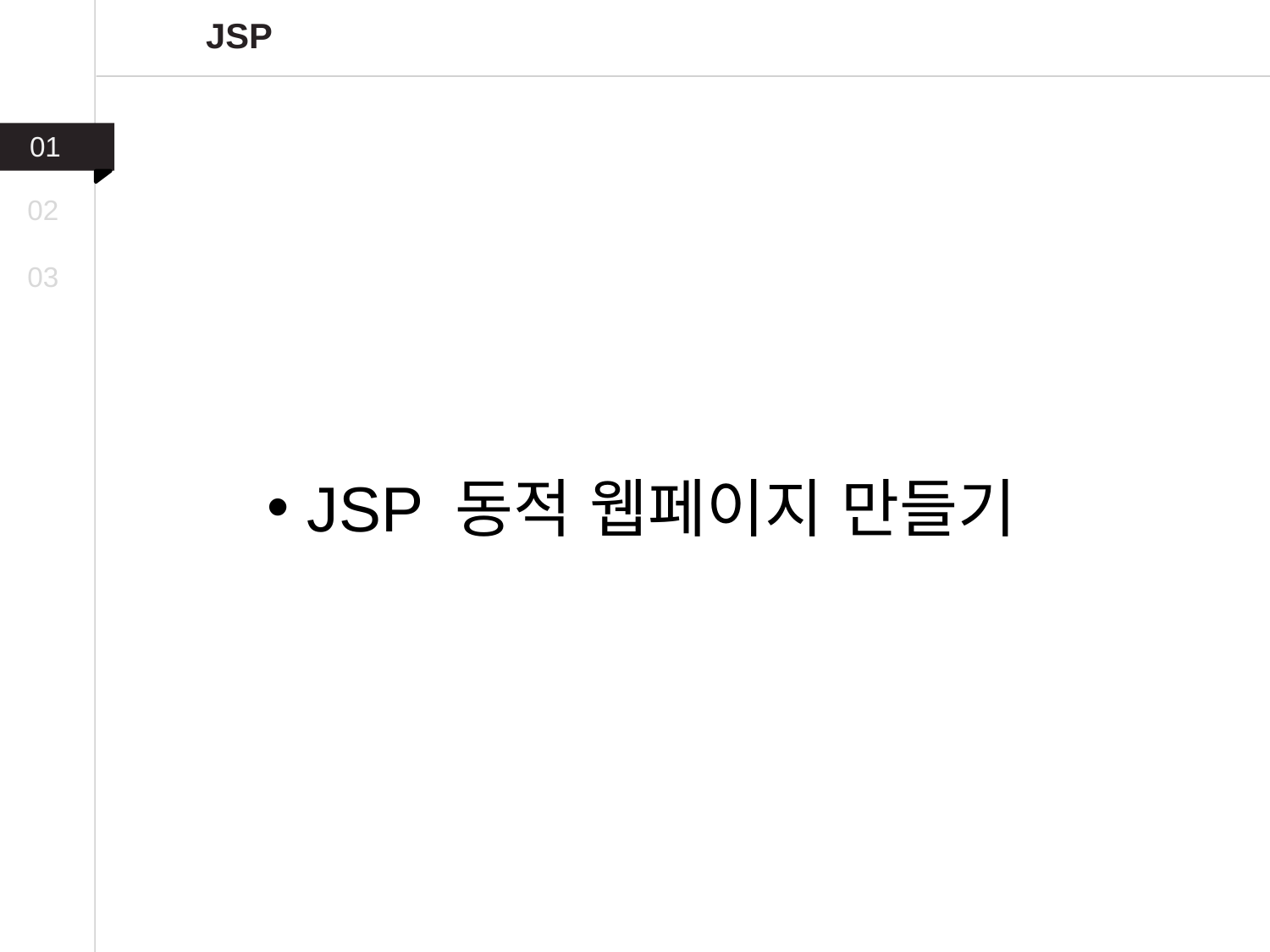

JSP
01

02
03
JSP 동적 웹페이지 만들기